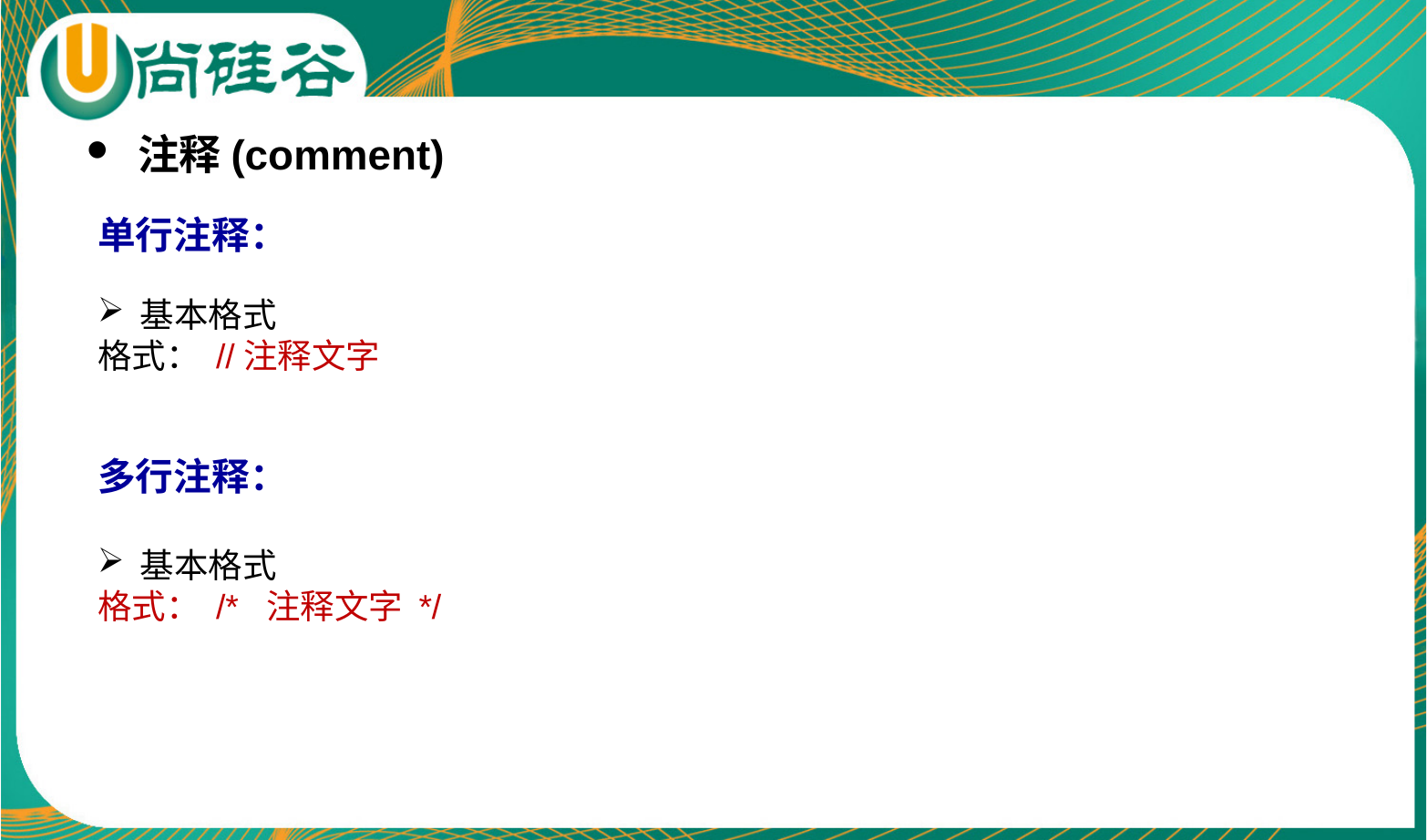

注释(comment)

单行注释：

基本格式
格式： //注释文字

多行注释：

基本格式
格式： /*  注释文字 */